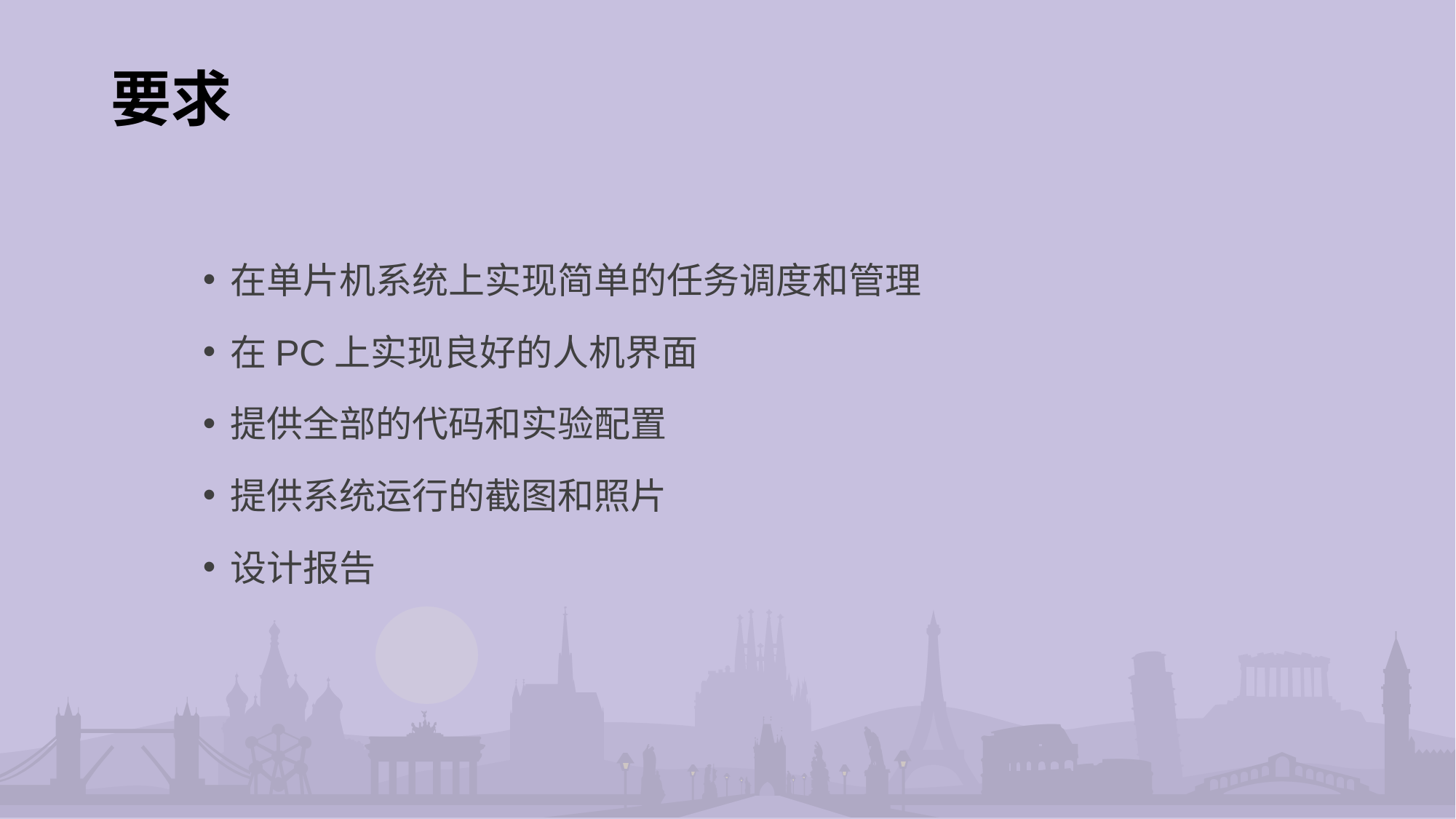

# 要求
在单片机系统上实现简单的任务调度和管理
在PC上实现良好的人机界面
提供全部的代码和实验配置
提供系统运行的截图和照片
设计报告